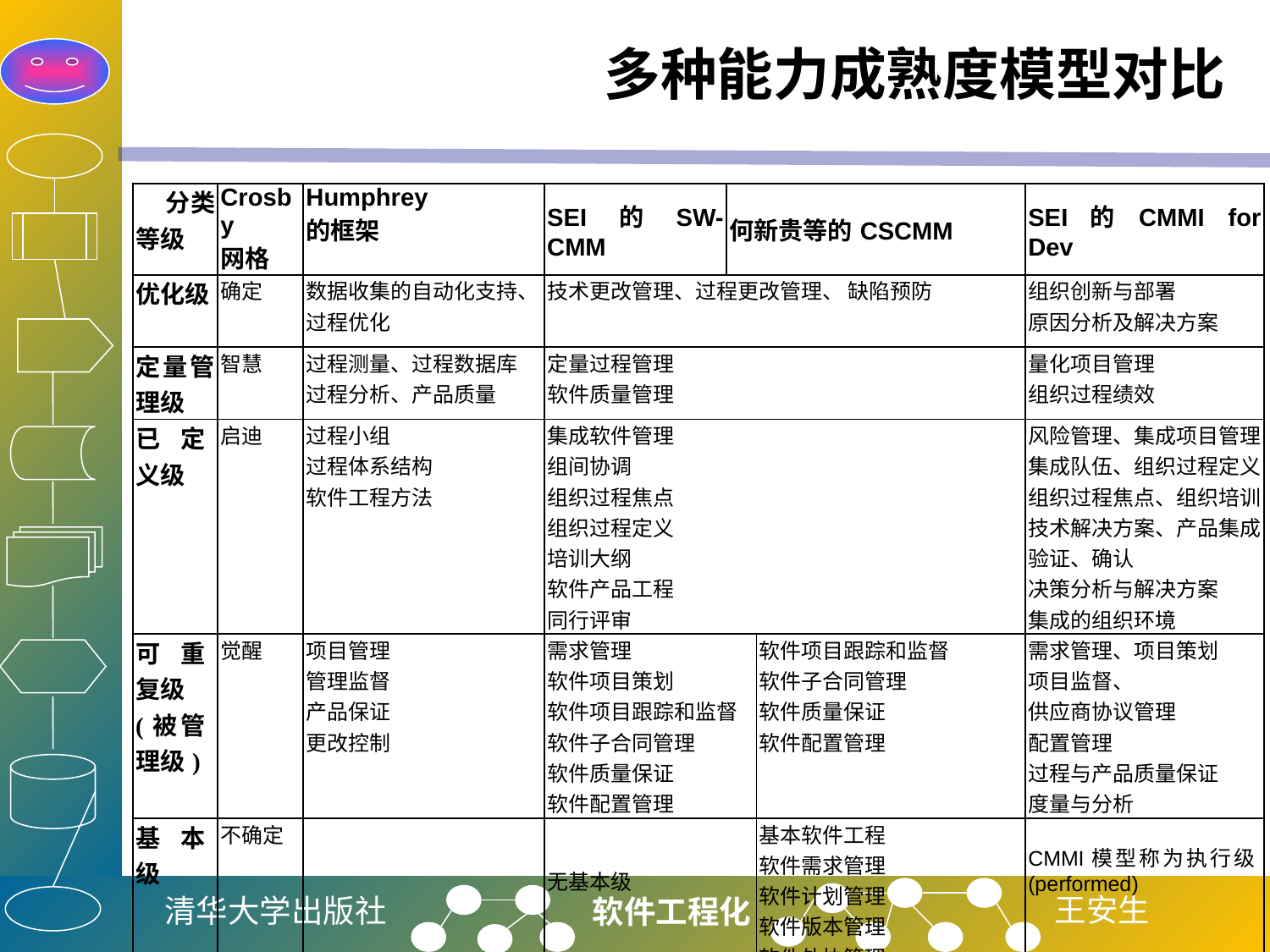

# 多种能力成熟度模型对比
| 分类 等级 | Crosby 网格 | Humphrey 的框架 | SEI 的 SW-CMM | 何新贵等的CSCMM |  | SEI的CMMI for Dev |
| --- | --- | --- | --- | --- | --- | --- |
| 优化级 | 确定 | 数据收集的自动化支持、 过程优化 | 技术更改管理、过程更改管理、 缺陷预防 |  |  | 组织创新与部署 原因分析及解决方案 |
| 定量管理级 | 智慧 | 过程测量、过程数据库 过程分析、产品质量 | 定量过程管理 软件质量管理 |  |  | 量化项目管理 组织过程绩效 |
| 已定义级 | 启迪 | 过程小组 过程体系结构 软件工程方法 | 集成软件管理 组间协调 组织过程焦点 组织过程定义 培训大纲 软件产品工程 同行评审 |  |  | 风险管理、集成项目管理 集成队伍、组织过程定义 组织过程焦点、组织培训 技术解决方案、产品集成 验证、确认 决策分析与解决方案 集成的组织环境 |
| 可重复级 (被管理级) | 觉醒 | 项目管理 管理监督 产品保证 更改控制 | 需求管理 软件项目策划 软件项目跟踪和监督 软件子合同管理 软件质量保证 软件配置管理 |  | 软件项目跟踪和监督 软件子合同管理 软件质量保证 软件配置管理 | 需求管理、项目策划 项目监督、 供应商协议管理 配置管理 过程与产品质量保证 度量与分析 |
| 基本级 | 不确定 |  | 无基本级 |  | 基本软件工程 软件需求管理 软件计划管理 软件版本管理 软件外协管理 | CMMI模型称为执行级(performed) |
| 初始级 |  |  | 无序的过程 |  |  |  |